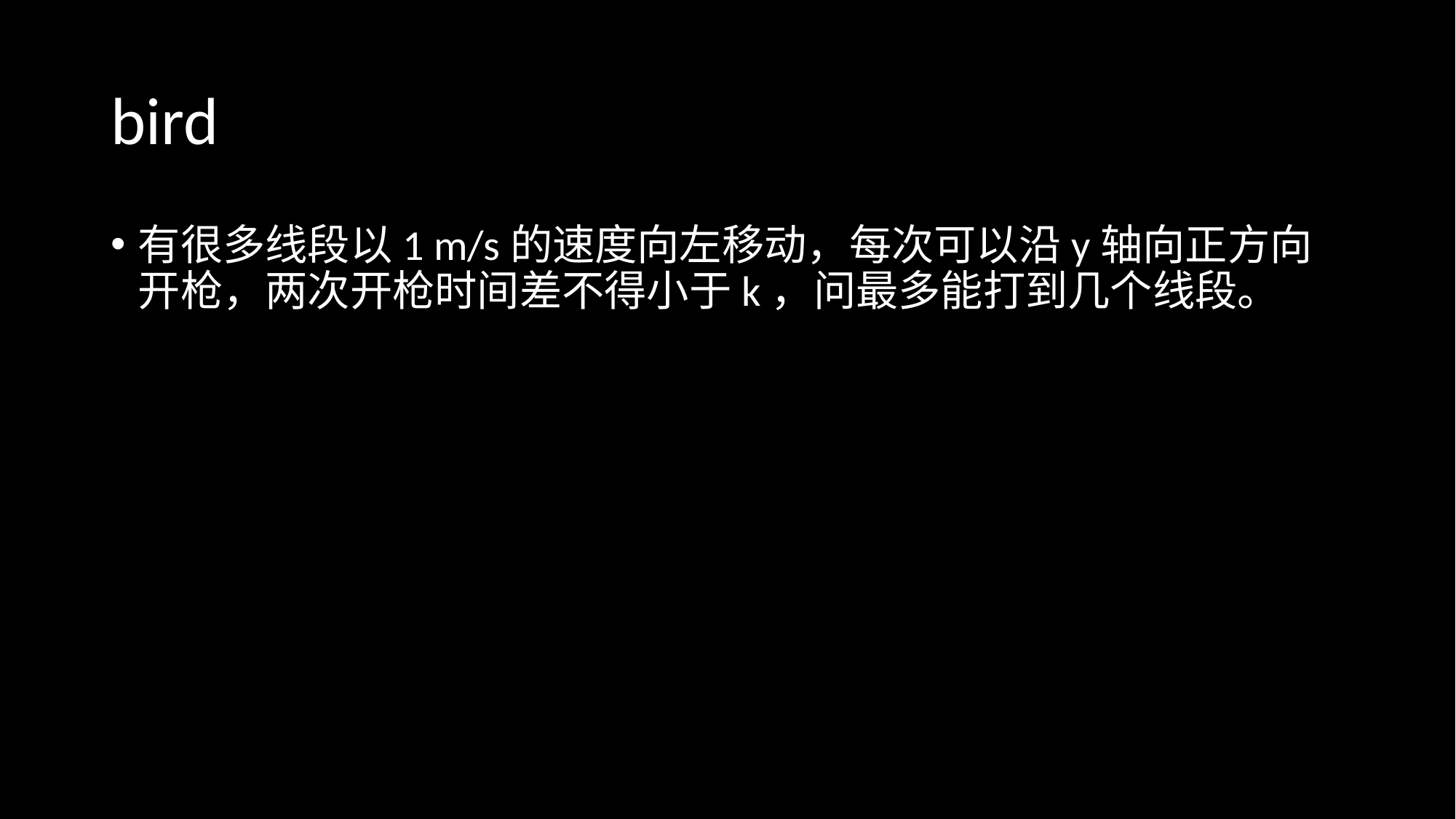

# bird
有很多线段以1 m/s的速度向左移动，每次可以沿y轴向正方向开枪，两次开枪时间差不得小于k，问最多能打到几个线段。